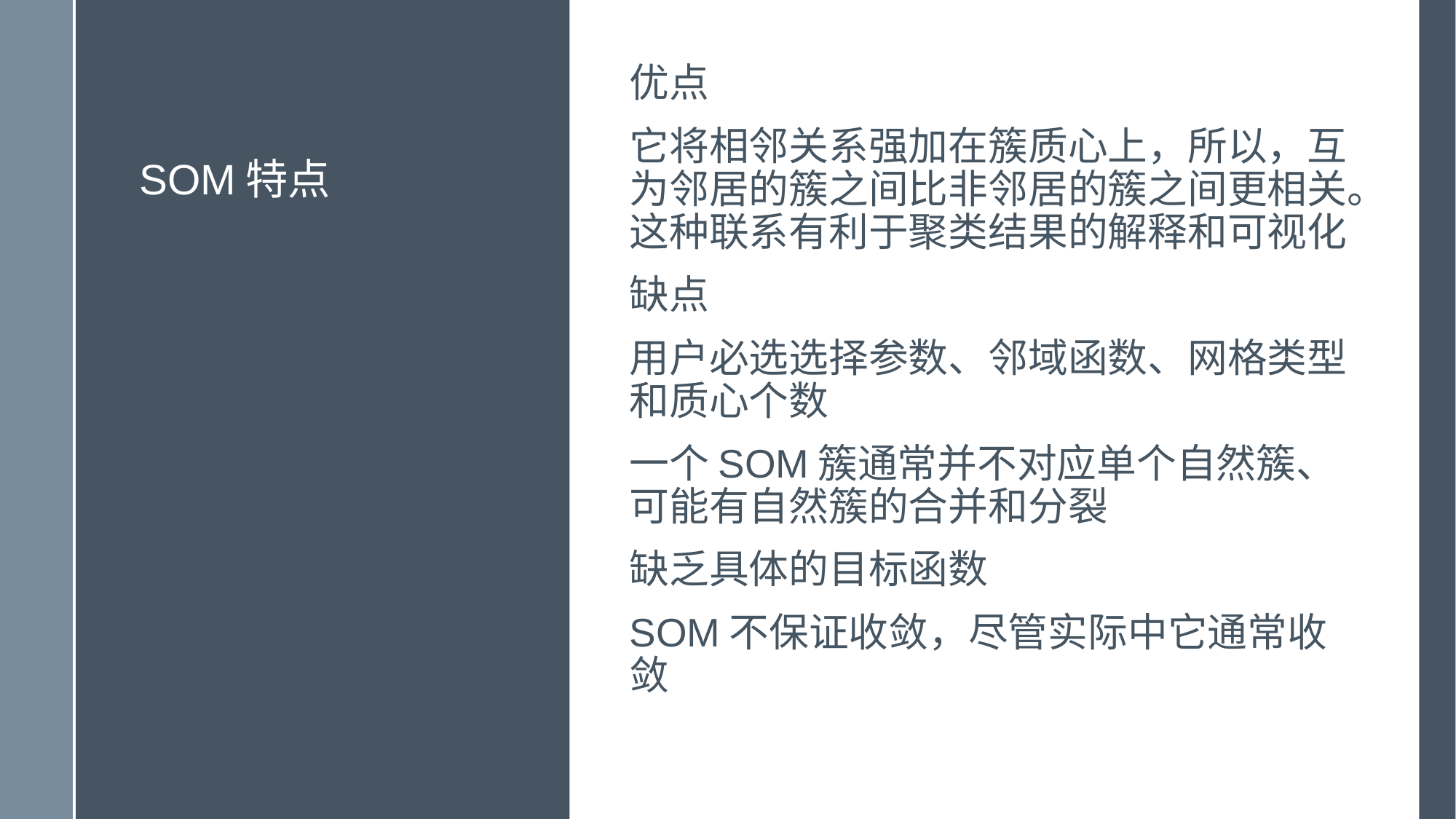

# SOM特点
优点
它将相邻关系强加在簇质心上，所以，互为邻居的簇之间比非邻居的簇之间更相关。这种联系有利于聚类结果的解释和可视化
缺点
用户必选选择参数、邻域函数、网格类型和质心个数
一个SOM簇通常并不对应单个自然簇、可能有自然簇的合并和分裂
缺乏具体的目标函数
SOM不保证收敛，尽管实际中它通常收敛